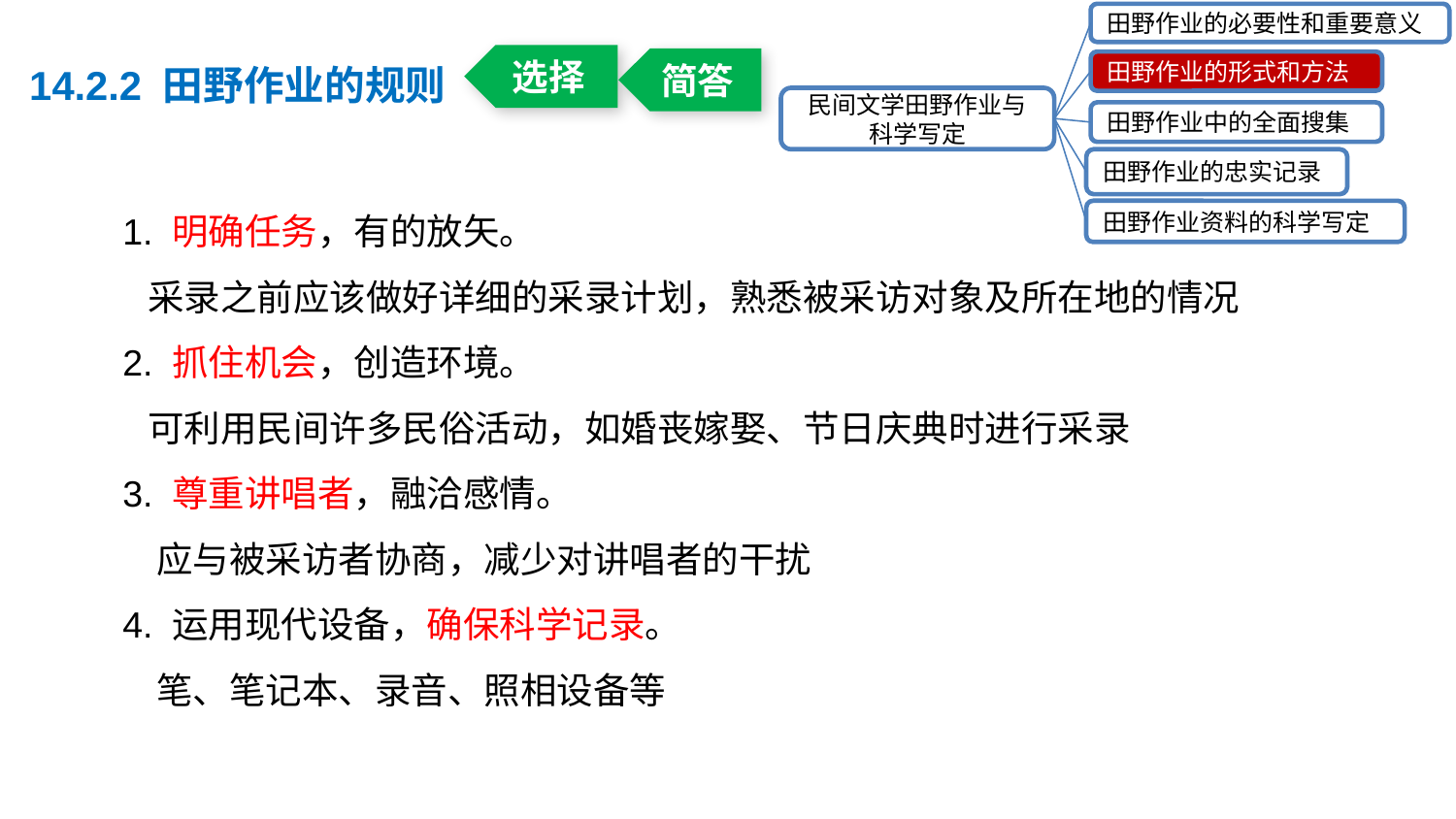

田野作业的必要性和重要意义
田野作业的形式和方法
民间文学田野作业与科学写定
田野作业中的全面搜集
田野作业的忠实记录
田野作业资料的科学写定
14.2.2 田野作业的规则
选择
简答
1. 明确任务，有的放矢。
  采录之前应该做好详细的采录计划，熟悉被采访对象及所在地的情况
2. 抓住机会，创造环境。
  可利用民间许多民俗活动，如婚丧嫁娶、节日庆典时进行采录
3. 尊重讲唱者，融洽感情。
   应与被采访者协商，减少对讲唱者的干扰
4. 运用现代设备，确保科学记录。
   笔、笔记本、录音、照相设备等